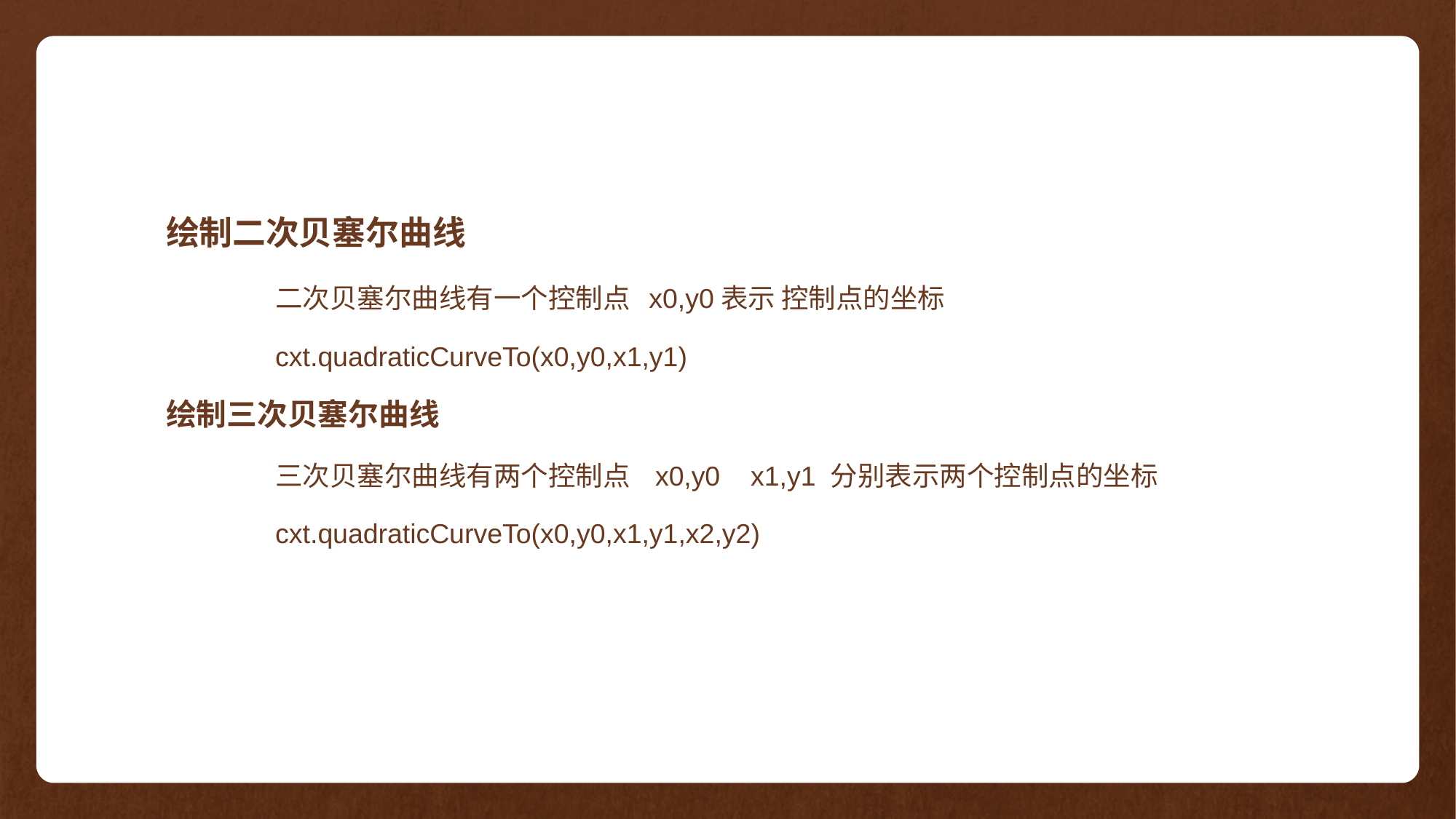

绘制二次贝塞尔曲线
	二次贝塞尔曲线有一个控制点  x0,y0表示 控制点的坐标
	cxt.quadraticCurveTo(x0,y0,x1,y1)
绘制三次贝塞尔曲线
	三次贝塞尔曲线有两个控制点   x0,y0    x1,y1 分别表示两个控制点的坐标
	cxt.quadraticCurveTo(x0,y0,x1,y1,x2,y2)